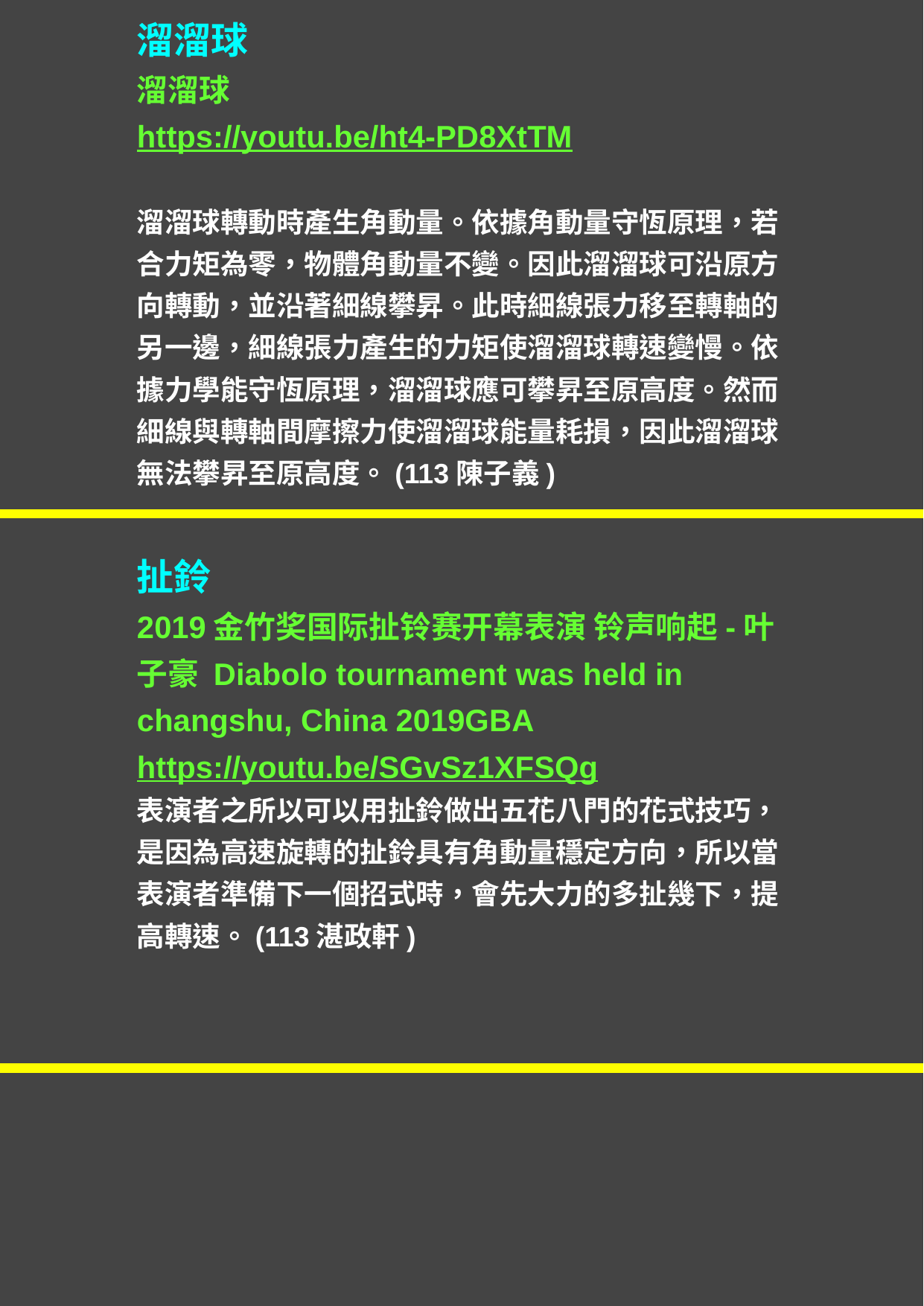

溜溜球
溜溜球
https://youtu.be/ht4-PD8XtTM

溜溜球轉動時產生角動量。依據角動量守恆原理，若合力矩為零，物體角動量不變。因此溜溜球可沿原方向轉動，並沿著細線攀昇。此時細線張力移至轉軸的另一邊，細線張力產生的力矩使溜溜球轉速變慢。依據力學能守恆原理，溜溜球應可攀昇至原高度。然而細線與轉軸間摩擦力使溜溜球能量耗損，因此溜溜球無法攀昇至原高度。(113陳子義)
扯鈴
2019金竹奖国际扯铃赛开幕表演 铃声响起-叶子豪 Diabolo tournament was held in changshu, China 2019GBA
https://youtu.be/SGvSz1XFSQg
表演者之所以可以用扯鈴做出五花八門的花式技巧，是因為高速旋轉的扯鈴具有角動量穩定方向，所以當表演者準備下一個招式時，會先大力的多扯幾下，提高轉速。(113湛政軒)